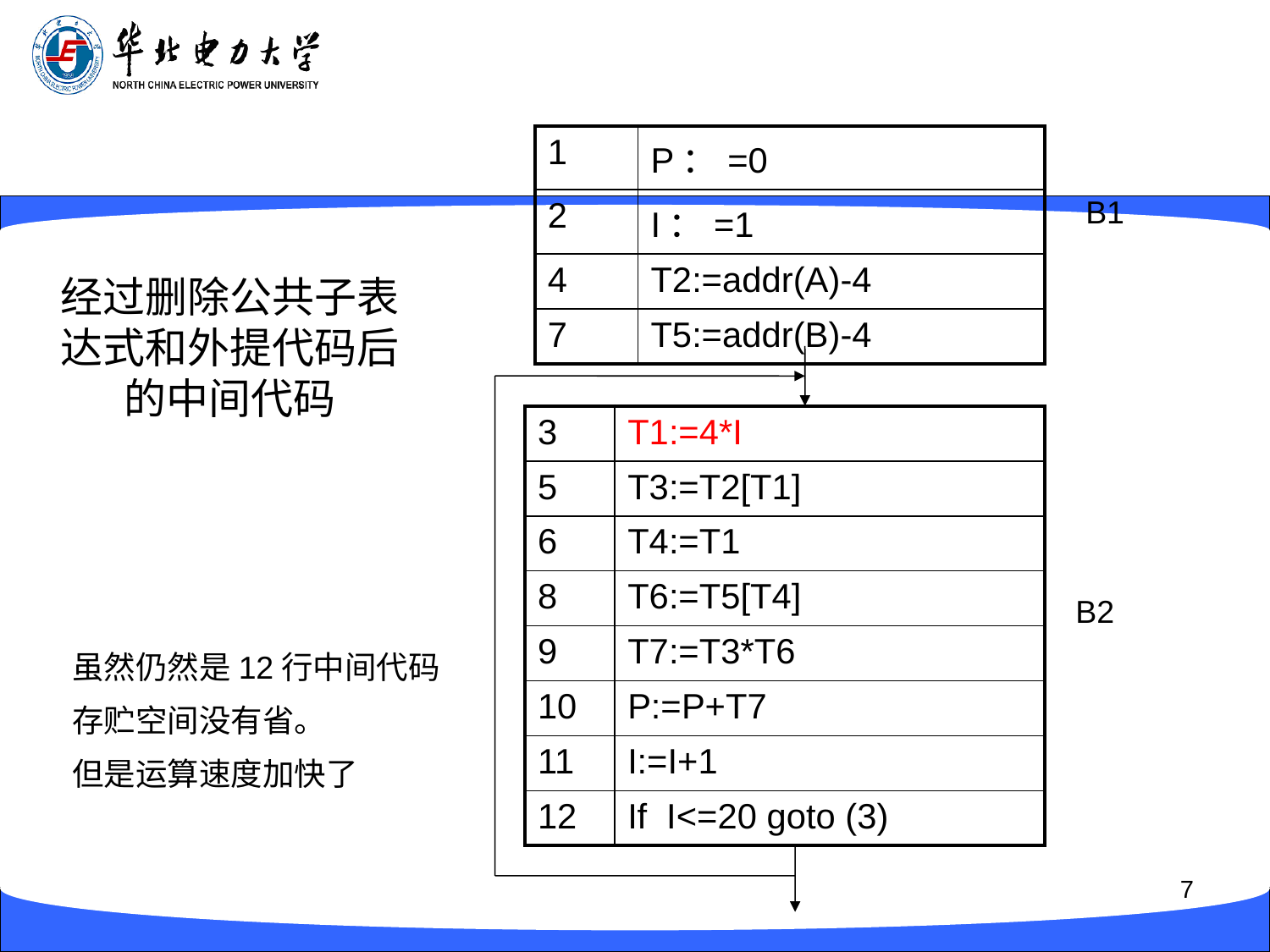

| 1 | P：=0 |
| --- | --- |
| 2 | I：=1 |
| 4 | T2:=addr(A)-4 |
| 7 | T5:=addr(B)-4 |
B1
# 经过删除公共子表达式和外提代码后的中间代码

| 3 | T1:=4\*I |
| --- | --- |
| 5 | T3:=T2[T1] |
| 6 | T4:=T1 |
| 8 | T6:=T5[T4] |
| 9 | T7:=T3\*T6 |
| 10 | P:=P+T7 |
| 11 | I:=I+1 |
| 12 | If I<=20 goto (3) |
B2
虽然仍然是12行中间代码
存贮空间没有省。
但是运算速度加快了

7